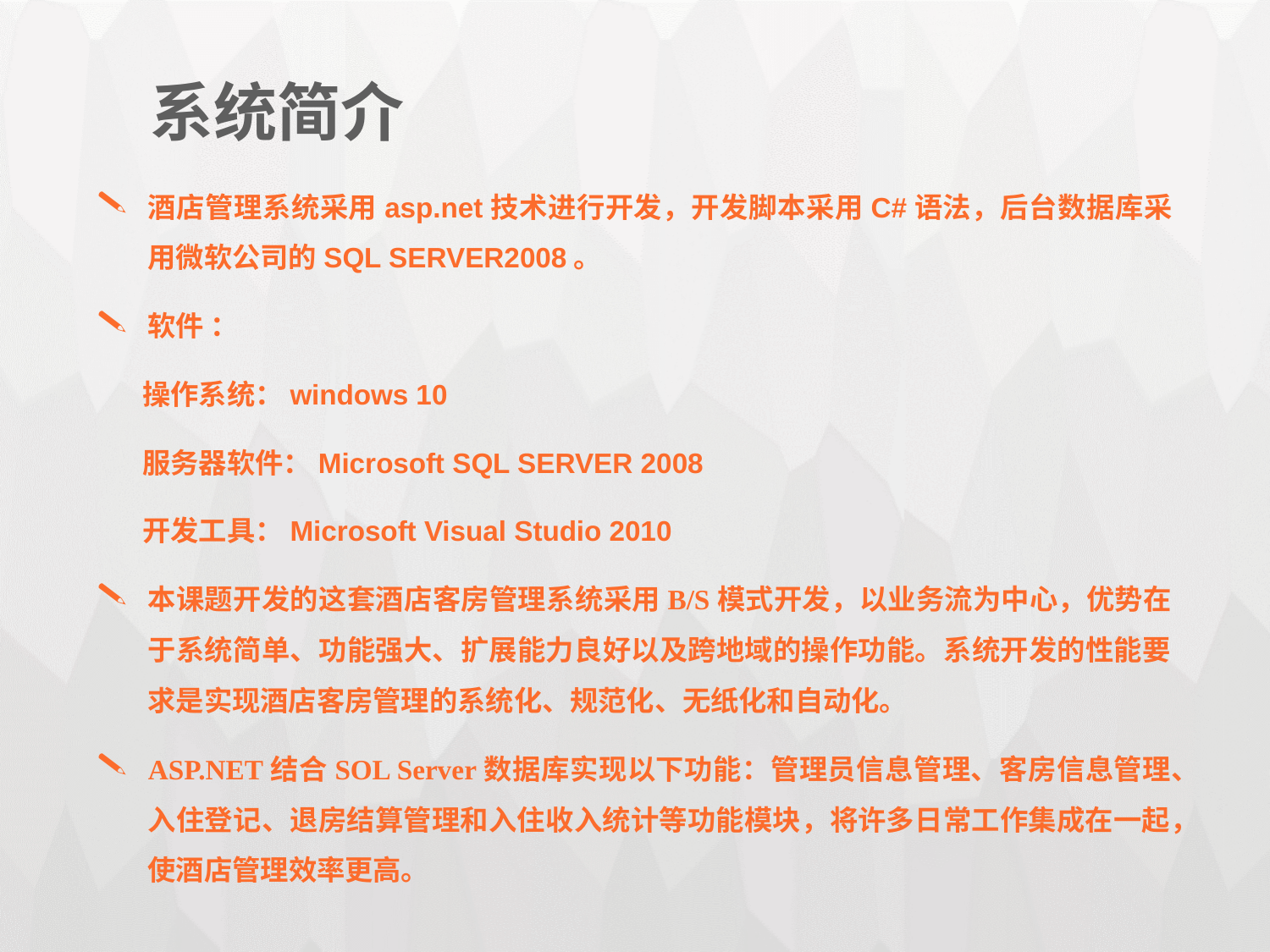

系统简介
酒店管理系统采用asp.net技术进行开发，开发脚本采用C#语法，后台数据库采用微软公司的SQL SERVER2008。
软件 ：
      操作系统：windows 10
      服务器软件：Microsoft SQL SERVER 2008
      开发工具：Microsoft Visual Studio 2010
本课题开发的这套酒店客房管理系统采用B/S模式开发，以业务流为中心，优势在于系统简单、功能强大、扩展能力良好以及跨地域的操作功能。系统开发的性能要求是实现酒店客房管理的系统化、规范化、无纸化和自动化。
ASP.NET结合SOL Server数据库实现以下功能：管理员信息管理、客房信息管理、入住登记、退房结算管理和入住收入统计等功能模块，将许多日常工作集成在一起，使酒店管理效率更高。